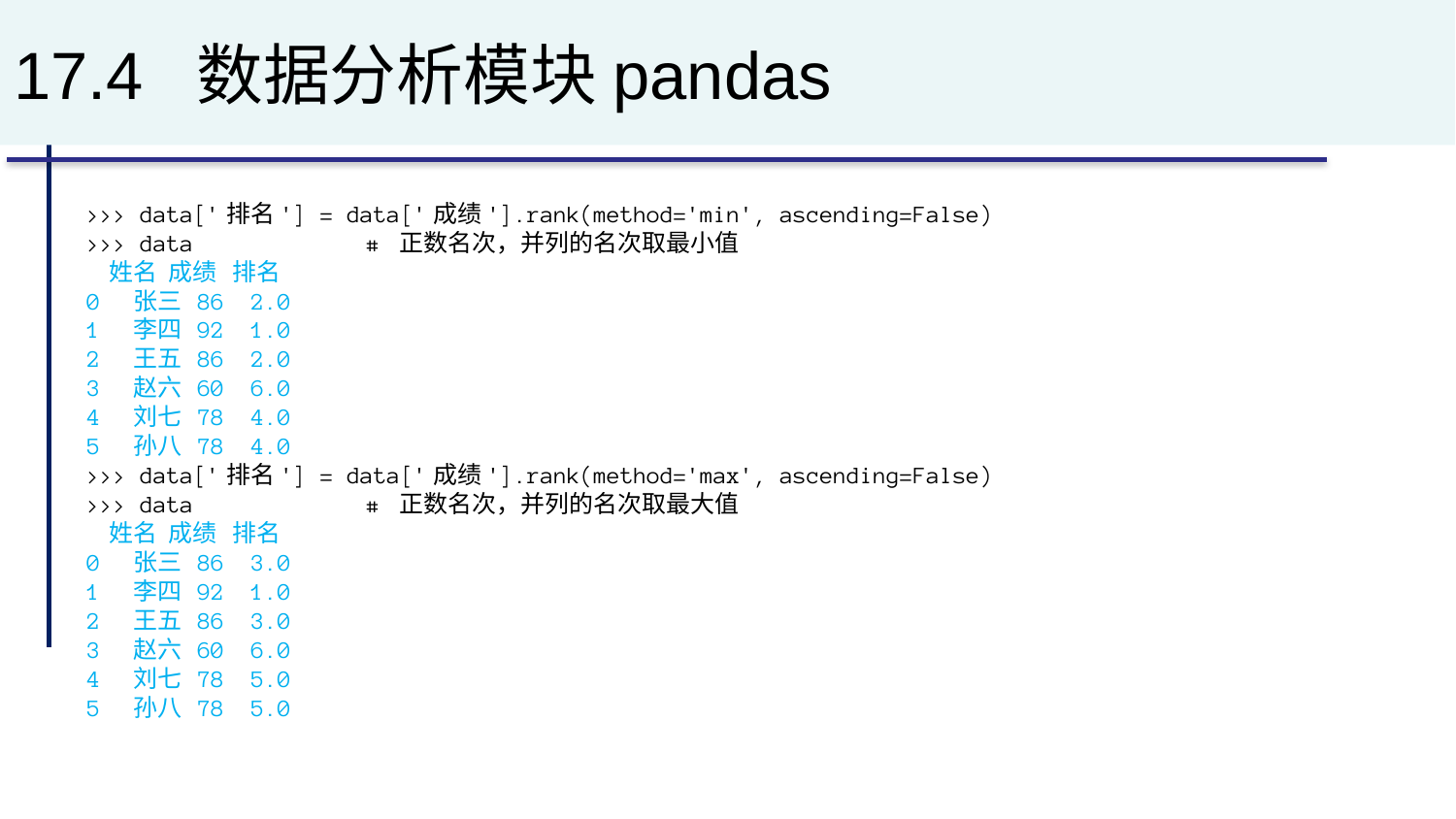

# 17.4  数据分析模块pandas
>>> data['排名'] = data['成绩'].rank(method='min', ascending=False)
>>> data             # 正数名次，并列的名次取最小值
   姓名  成绩   排名
0  张三  86  2.0
1  李四  92  1.0
2  王五  86  2.0
3  赵六  60  6.0
4  刘七  78  4.0
5  孙八  78  4.0
>>> data['排名'] = data['成绩'].rank(method='max', ascending=False)
>>> data             # 正数名次，并列的名次取最大值
   姓名  成绩   排名
0  张三  86  3.0
1  李四  92  1.0
2  王五  86  3.0
3  赵六  60  6.0
4  刘七  78  5.0
5  孙八  78  5.0